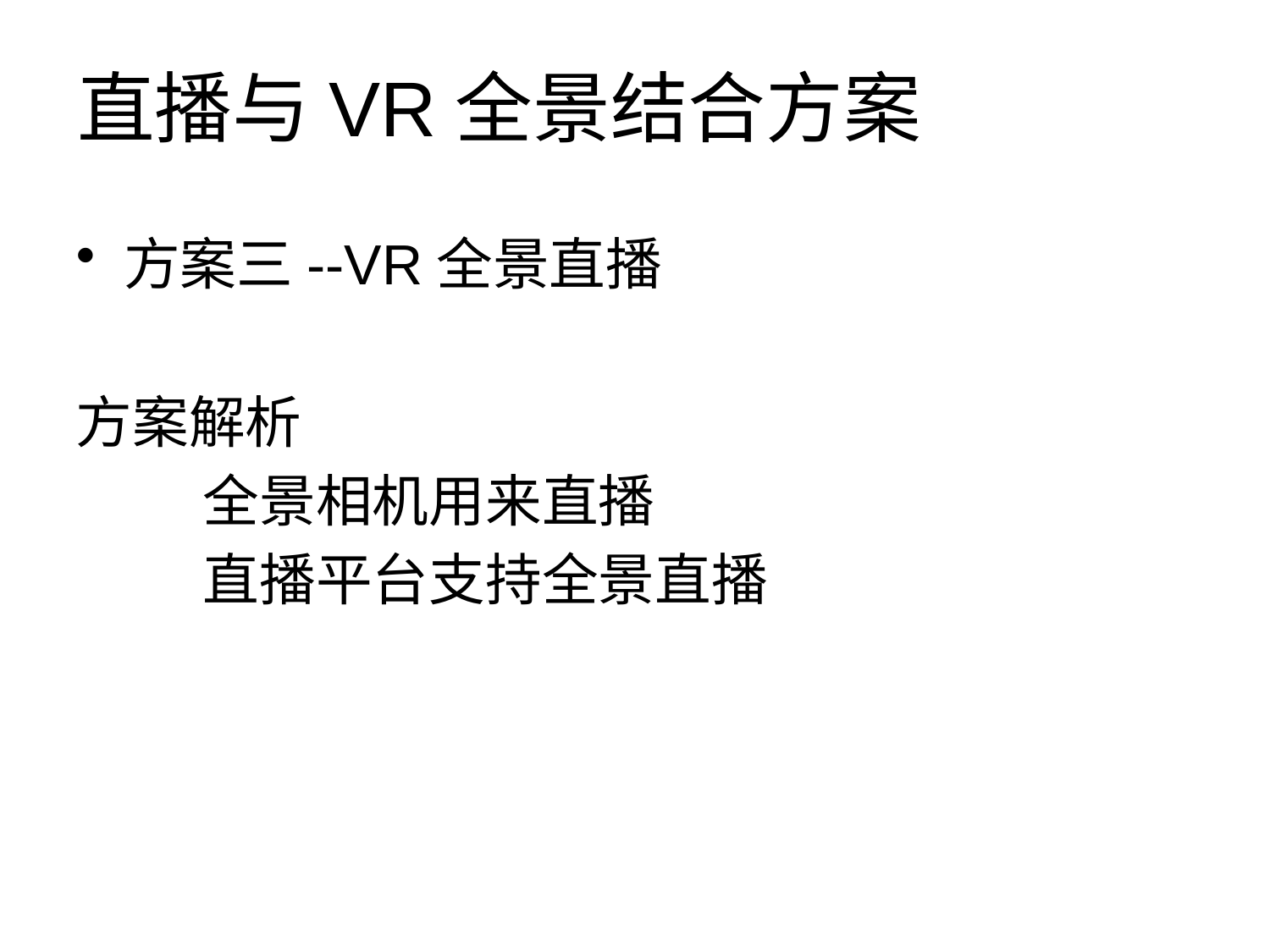

# 直播与VR全景结合方案
方案三--VR全景直播

方案解析
	全景相机用来直播
	直播平台支持全景直播